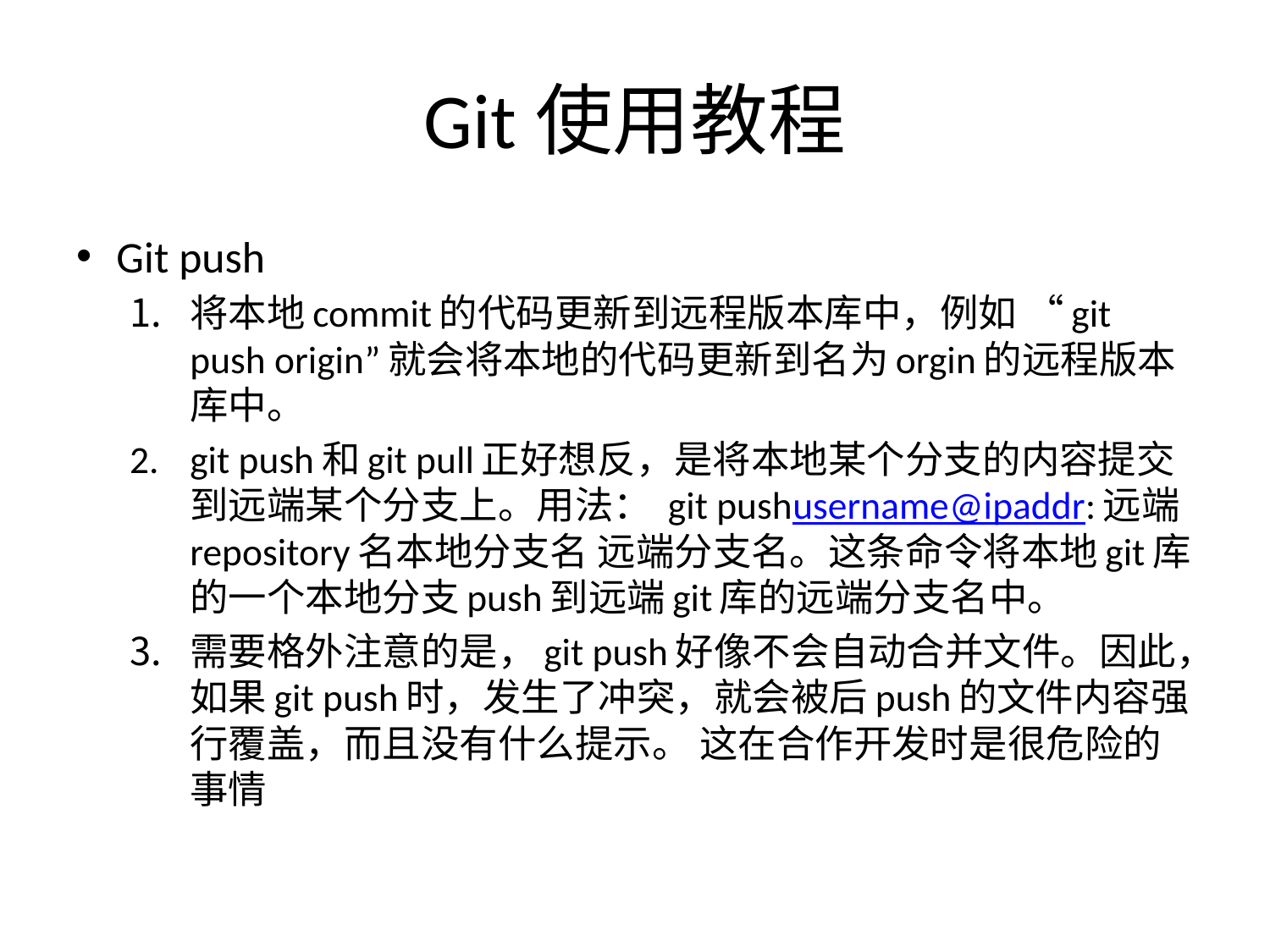

# Git使用教程
Git push
将本地commit的代码更新到远程版本库中，例如 “git push origin”就会将本地的代码更新到名为orgin的远程版本库中。
git push和git pull正好想反，是将本地某个分支的内容提交到远端某个分支上。用法： git pushusername@ipaddr:远端repository名本地分支名 远端分支名。这条命令将本地git库的一个本地分支push到远端git库的远端分支名中。
需要格外注意的是，git push好像不会自动合并文件。因此，如果git push时，发生了冲突，就会被后push的文件内容强行覆盖，而且没有什么提示。 这在合作开发时是很危险的事情